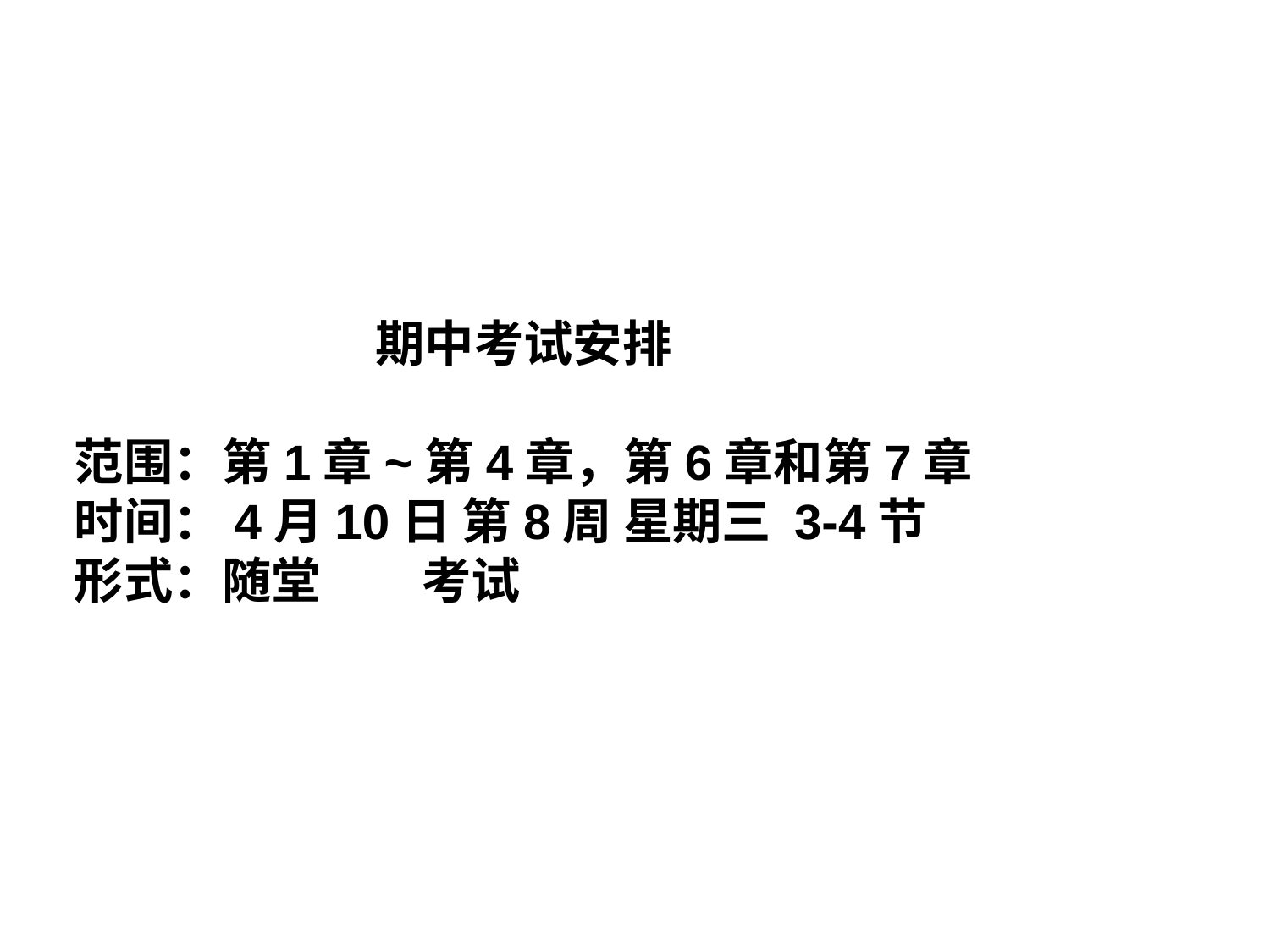

期中考试安排

范围：第1章~第4章，第6章和第7章
时间：4月10日 第8周 星期三 3-4节
形式：随堂         考试